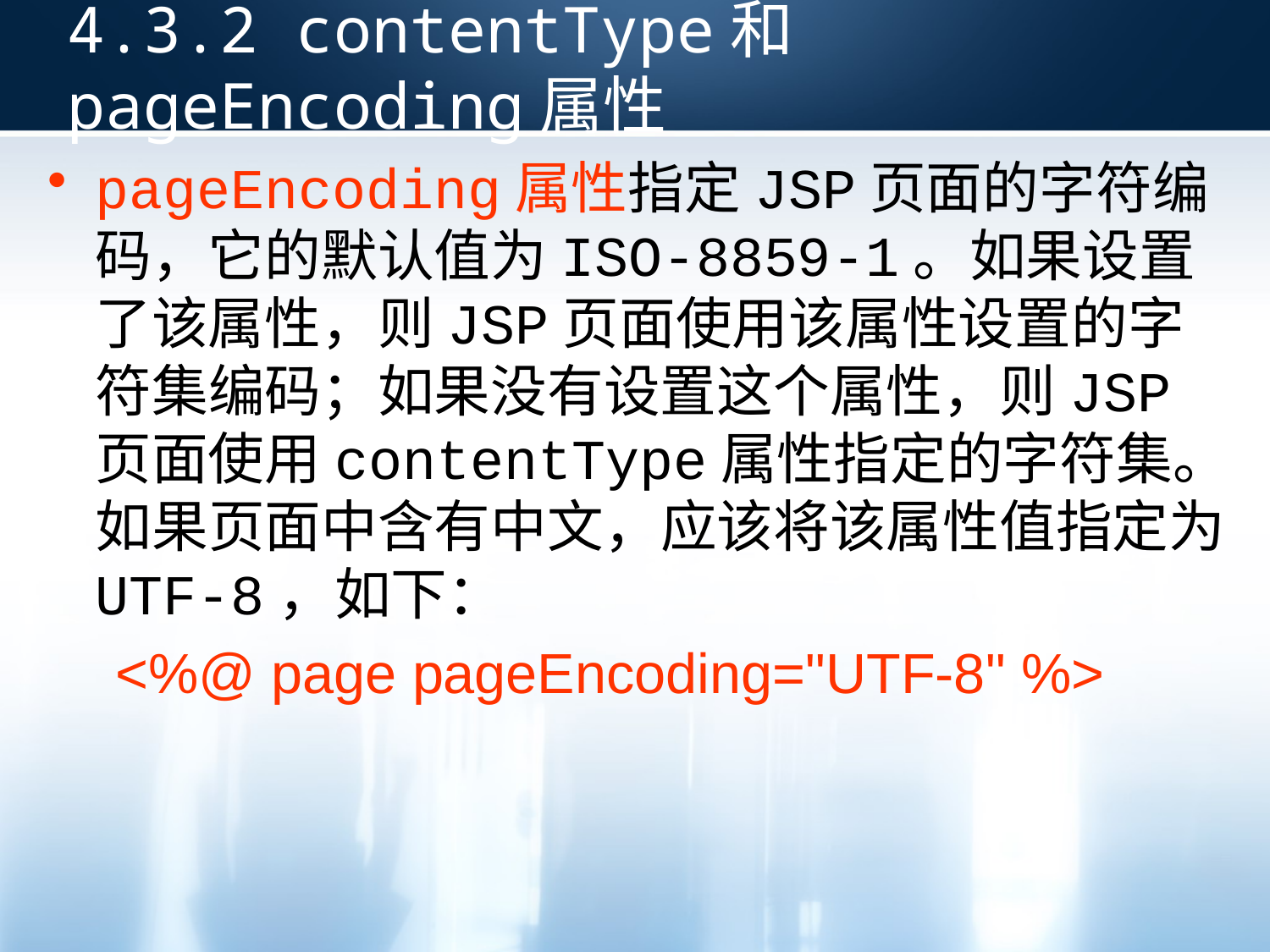

4.3.2 contentType和pageEncoding属性
pageEncoding属性指定JSP页面的字符编码，它的默认值为ISO-8859-1。如果设置了该属性，则JSP页面使用该属性设置的字符集编码；如果没有设置这个属性，则JSP页面使用contentType属性指定的字符集。如果页面中含有中文，应该将该属性值指定为UTF-8，如下：
  <%@ page pageEncoding="UTF-8" %>